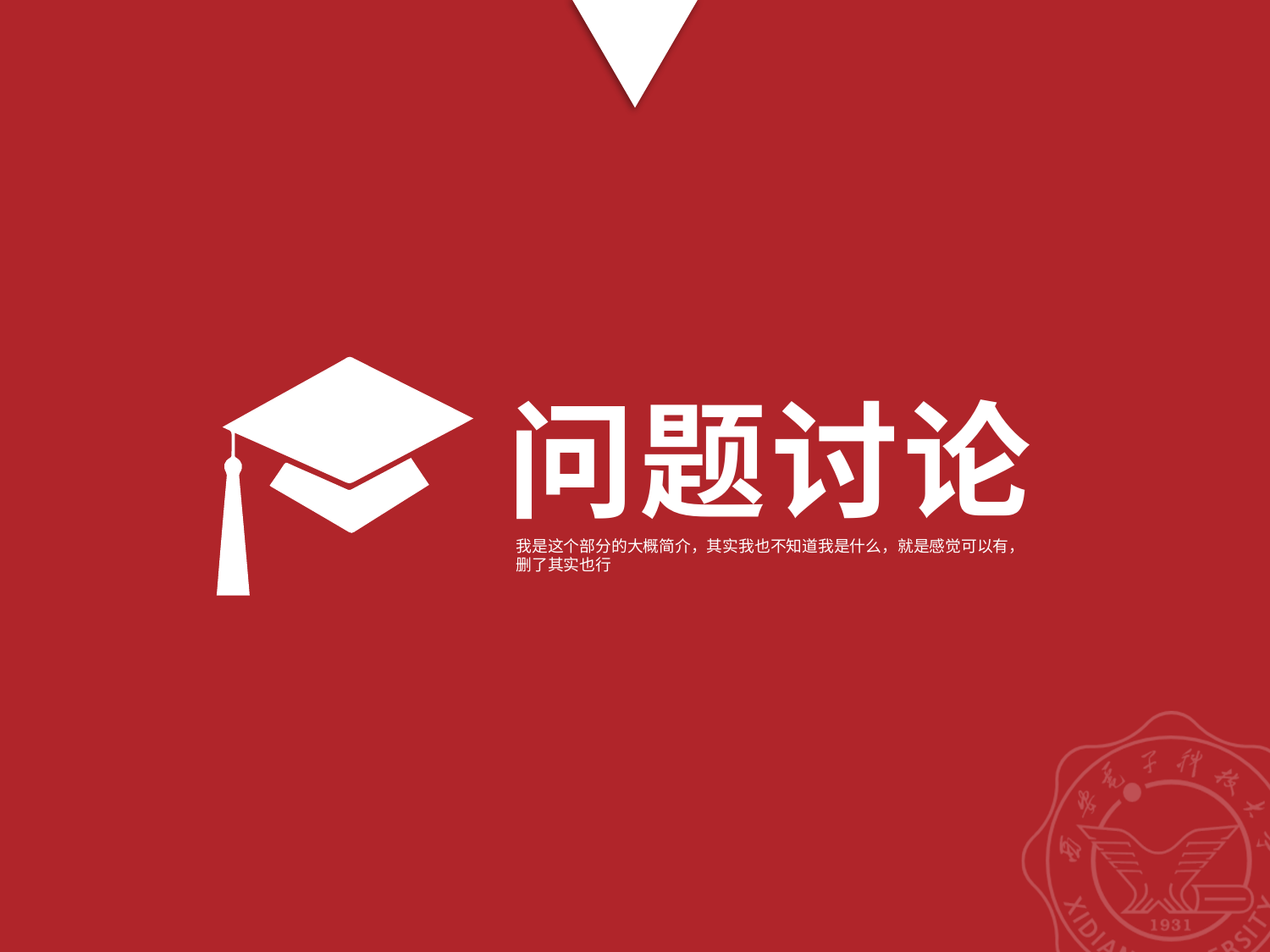

问题讨论
我是这个部分的大概简介，其实我也不知道我是什么，就是感觉可以有，删了其实也行